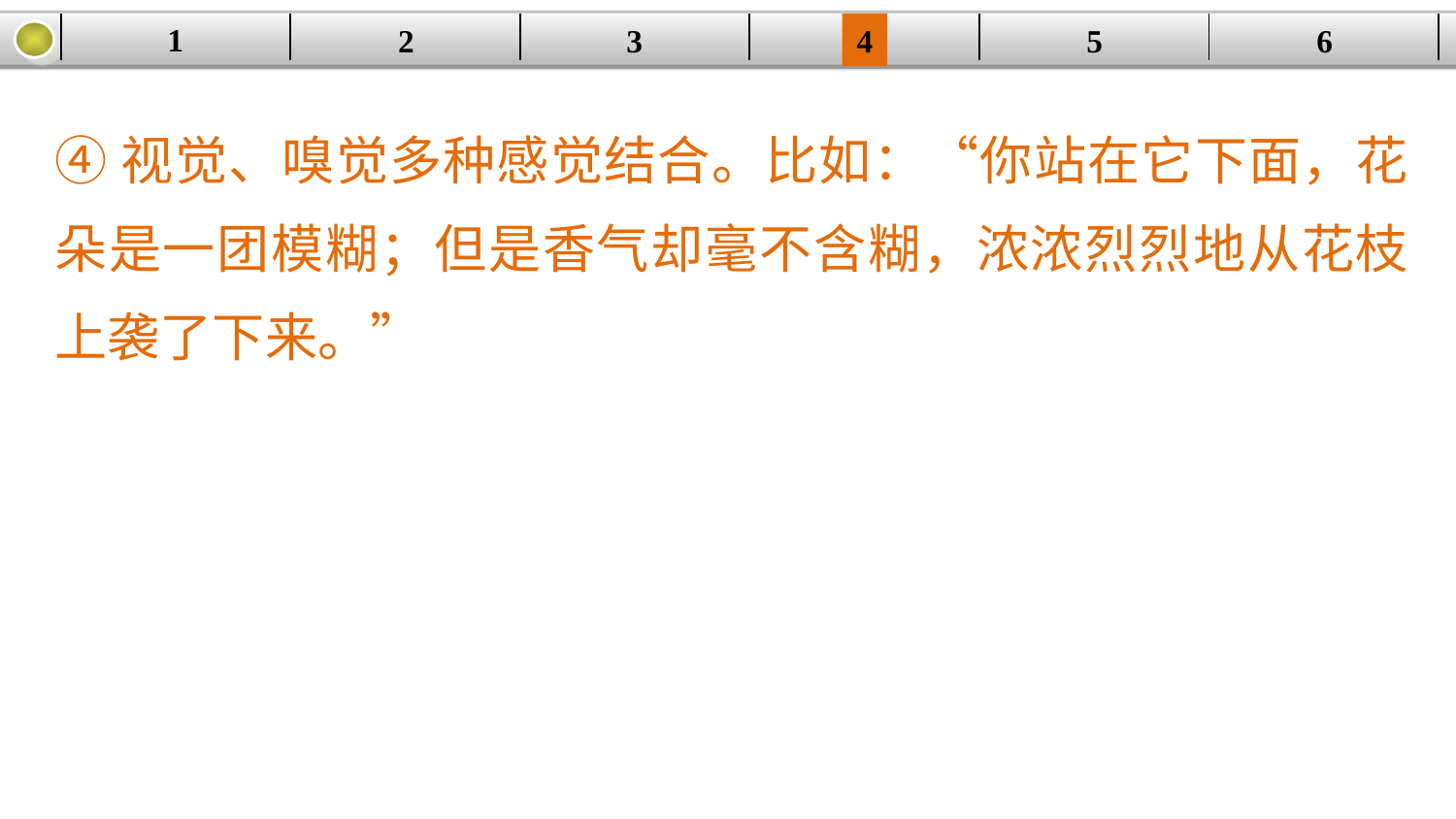

1
2
3
4
|  |  |  |  |  |  |
| --- | --- | --- | --- | --- | --- |
5
6

④视觉、嗅觉多种感觉结合。比如：“你站在它下面，花朵是一团模糊；但是香气却毫不含糊，浓浓烈烈地从花枝上袭了下来。”